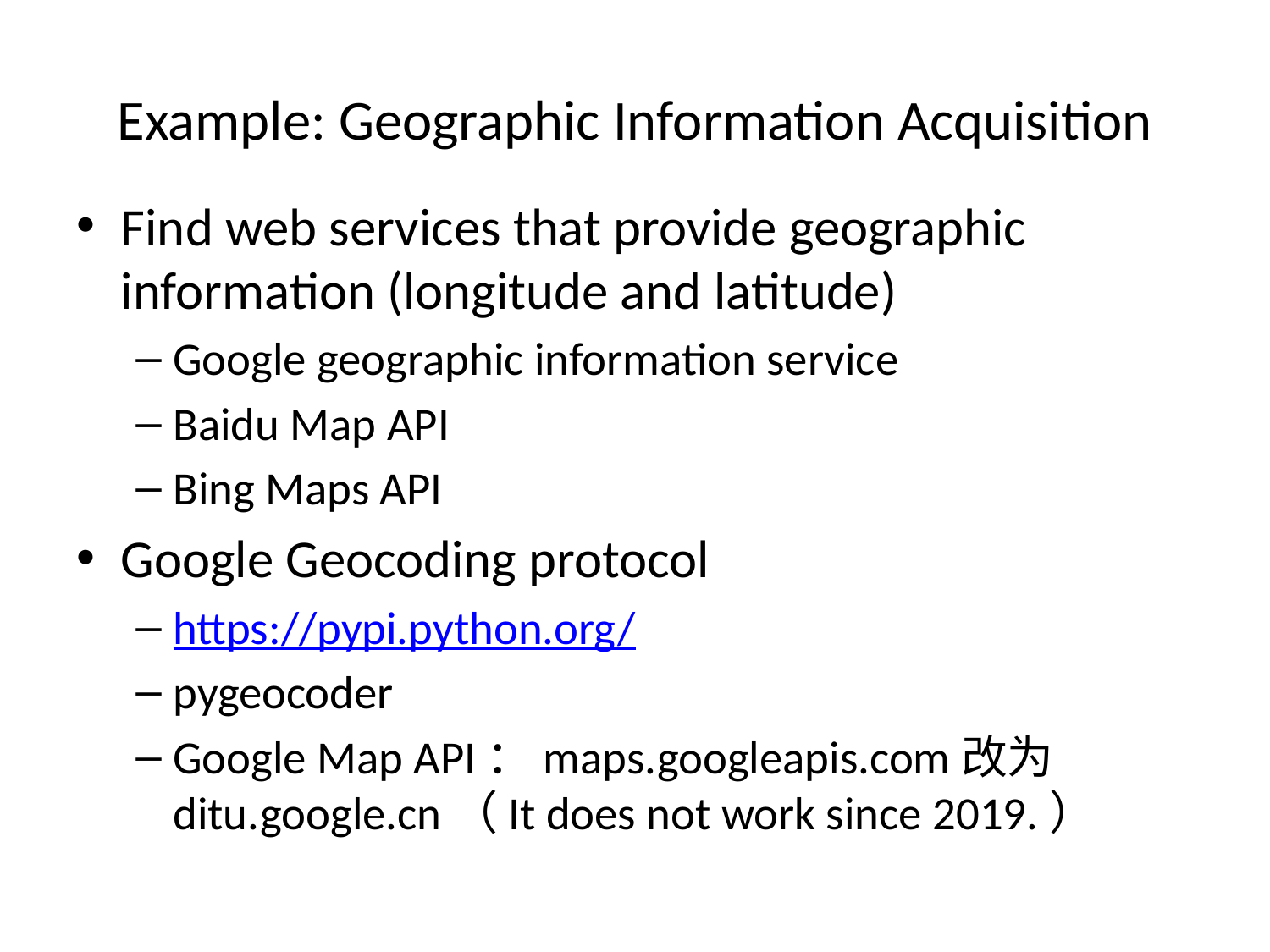

# Example: Geographic Information Acquisition
Find web services that provide geographic information (longitude and latitude)
Google geographic information service
Baidu Map API
Bing Maps API
Google Geocoding protocol
https://pypi.python.org/
pygeocoder
Google Map API：maps.googleapis.com改为ditu.google.cn（It does not work since 2019.）